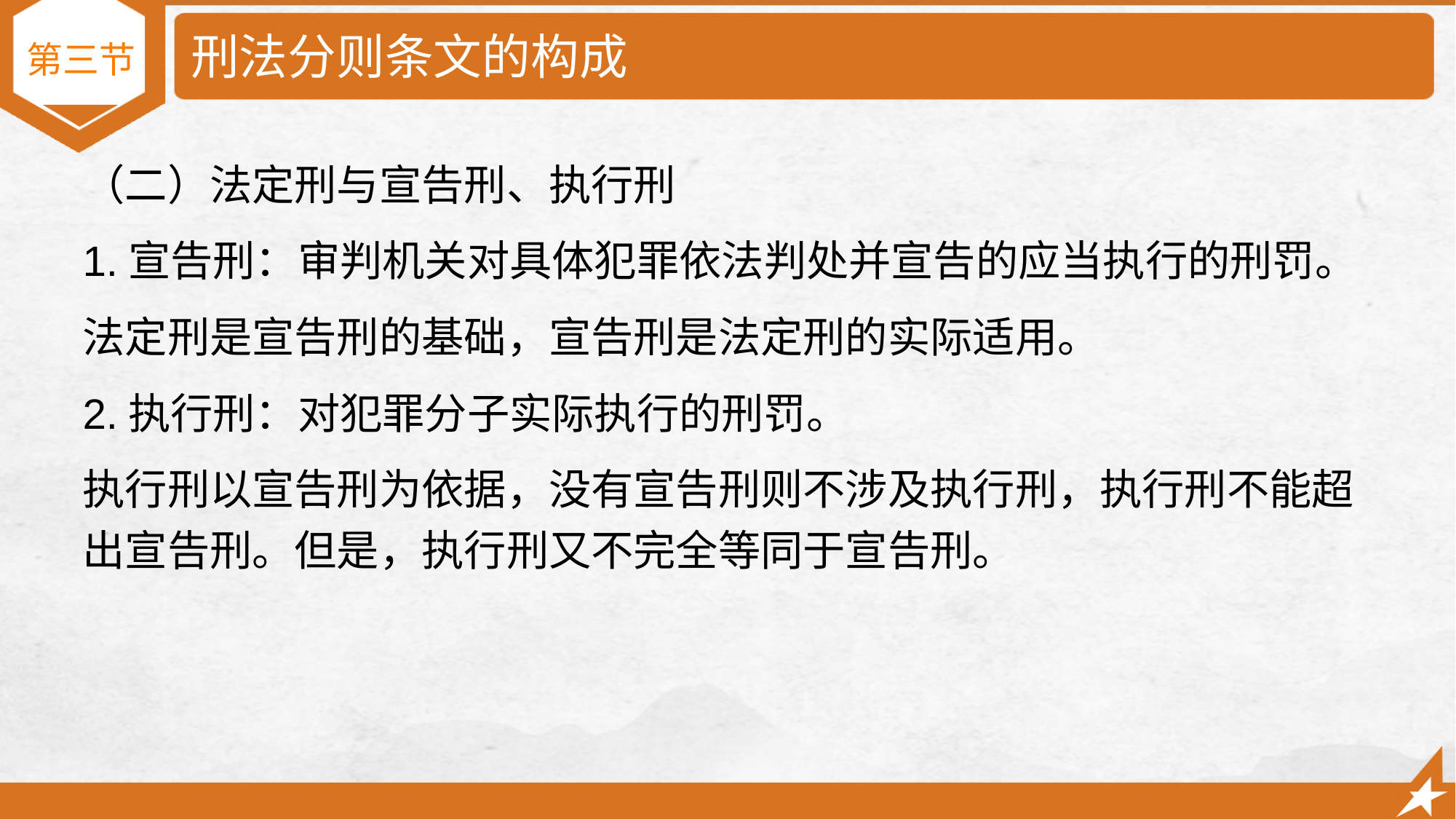

# 刑法分则条文的构成
第三节
（二）法定刑与宣告刑、执行刑
1.宣告刑：审判机关对具体犯罪依法判处并宣告的应当执行的刑罚。
法定刑是宣告刑的基础，宣告刑是法定刑的实际适用。
2.执行刑：对犯罪分子实际执行的刑罚。
执行刑以宣告刑为依据，没有宣告刑则不涉及执行刑，执行刑不能超出宣告刑。但是，执行刑又不完全等同于宣告刑。